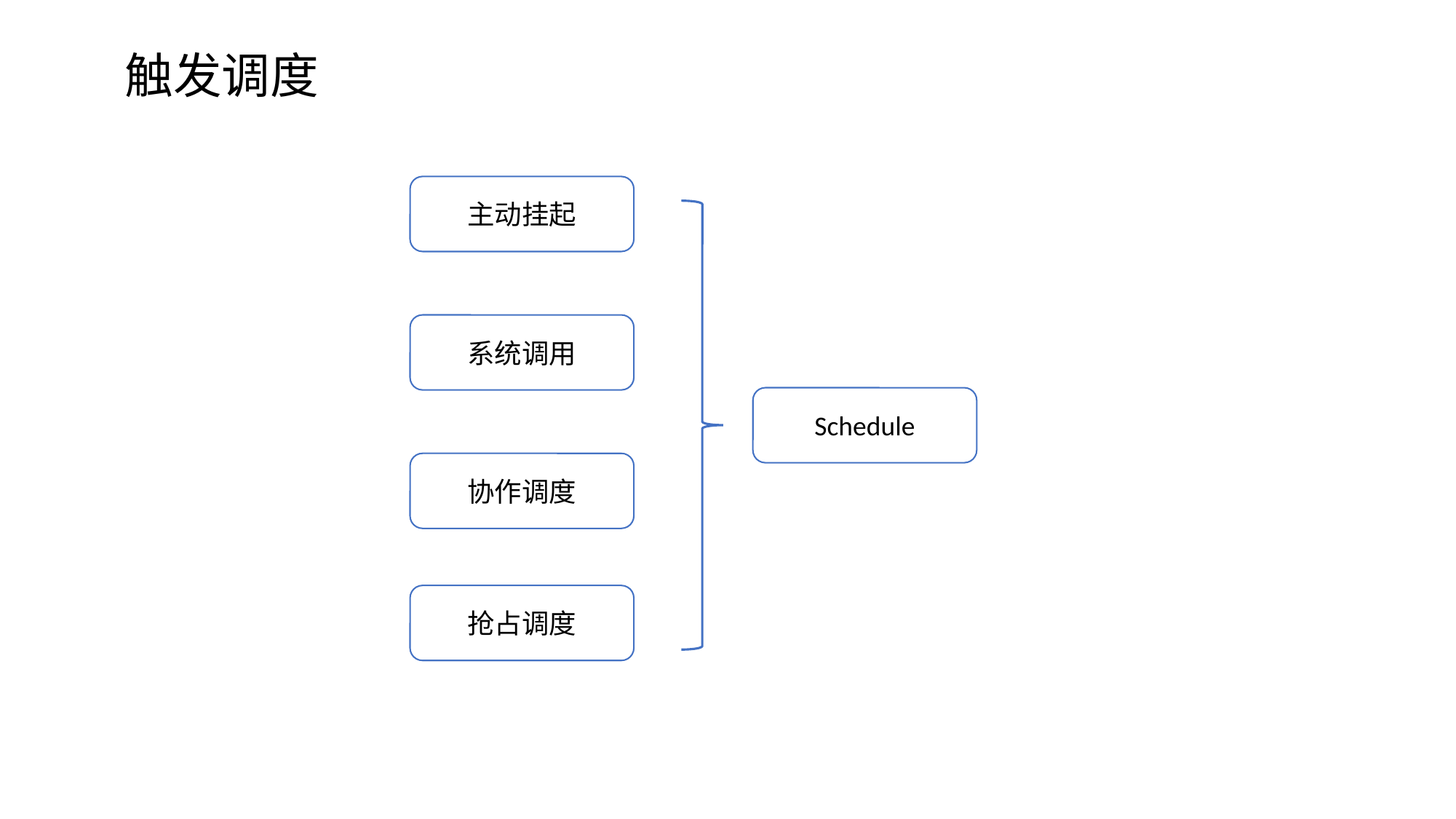

# 触发调度
主动挂起

系统调用
Schedule
协作调度
抢占调度